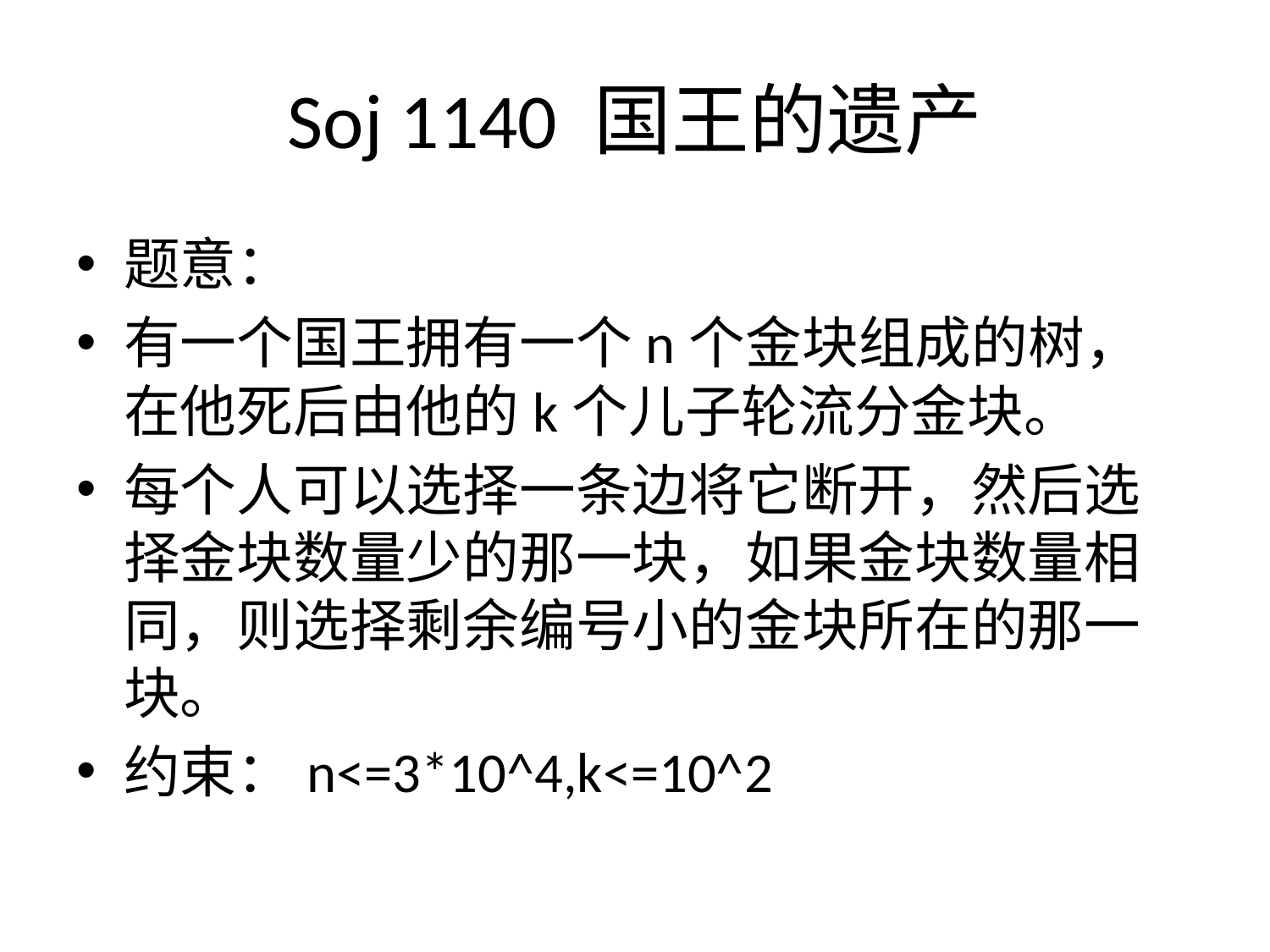

# Soj 1140 国王的遗产
题意：
有一个国王拥有一个n个金块组成的树，在他死后由他的k个儿子轮流分金块。
每个人可以选择一条边将它断开，然后选择金块数量少的那一块，如果金块数量相同，则选择剩余编号小的金块所在的那一块。
约束：n<=3*10^4,k<=10^2